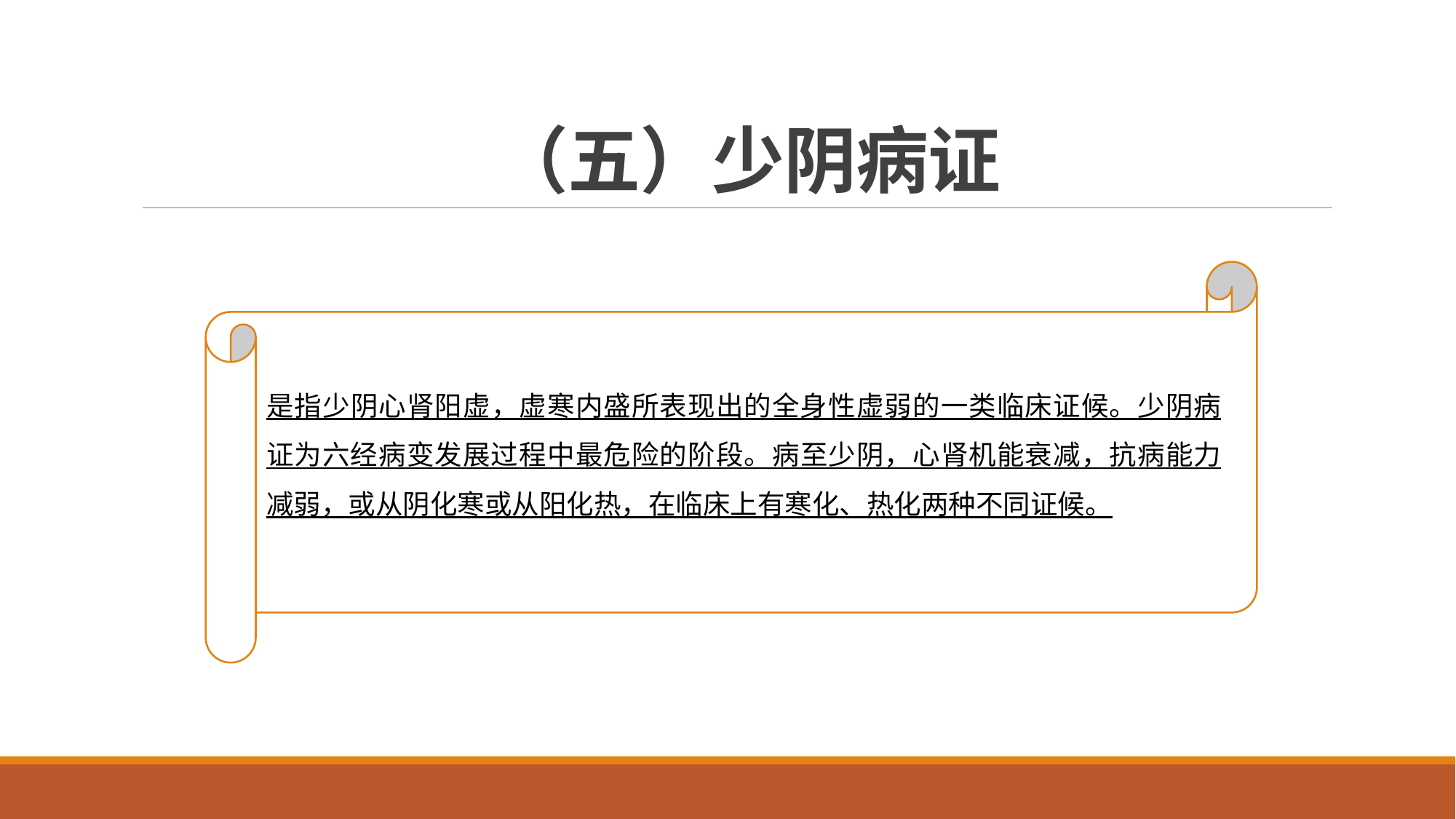

# （五）少阴病证
是指少阴心肾阳虚，虚寒内盛所表现出的全身性虚弱的一类临床证候。少阴病证为六经病变发展过程中最危险的阶段。病至少阴，心肾机能衰减，抗病能力减弱，或从阴化寒或从阳化热，在临床上有寒化、热化两种不同证候。